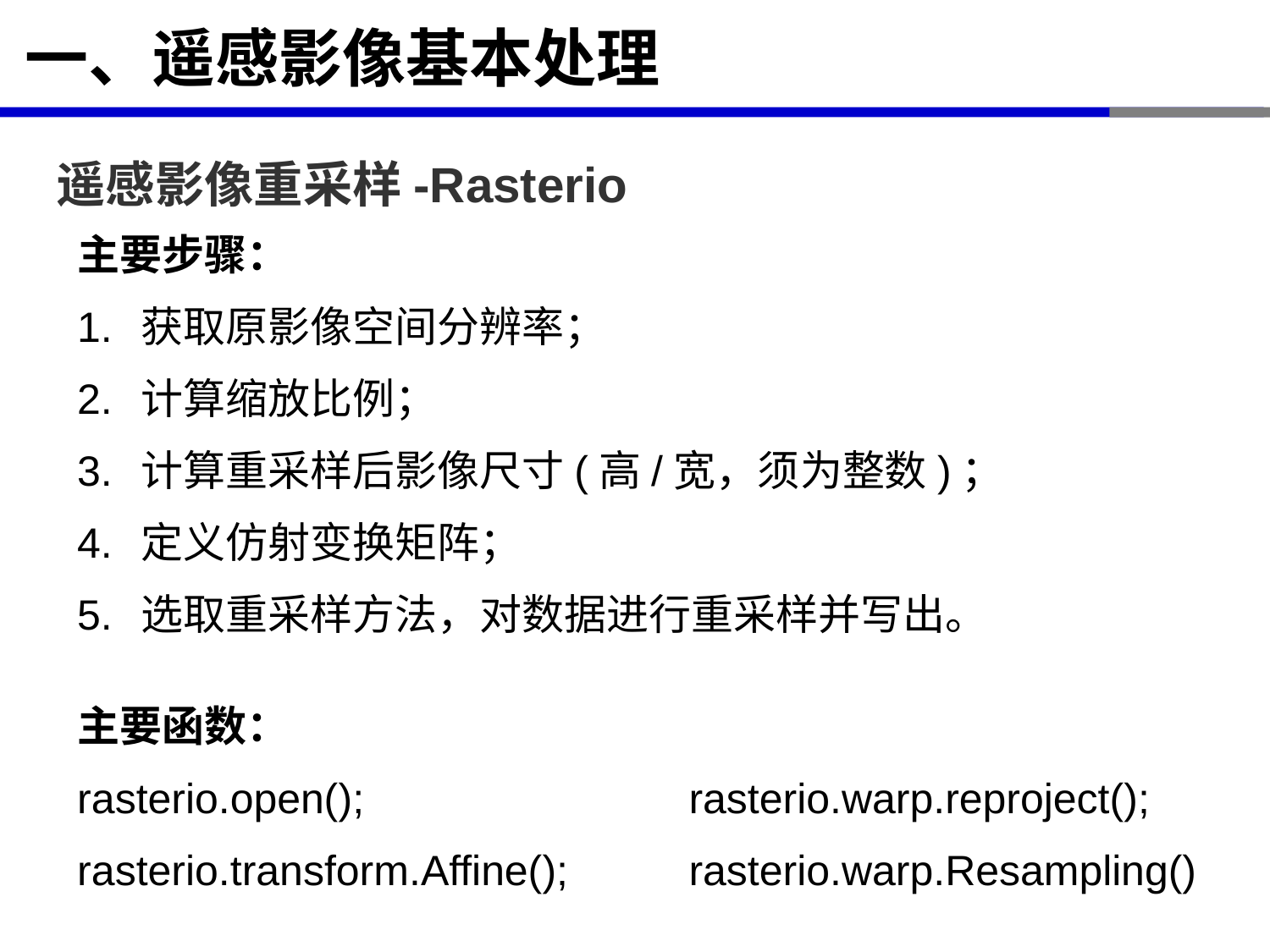

# 一、遥感影像基本处理
遥感影像重采样-Rasterio
主要步骤：
获取原影像空间分辨率；
计算缩放比例；
计算重采样后影像尺寸(高/宽，须为整数)；
定义仿射变换矩阵；
选取重采样方法，对数据进行重采样并写出。
主要函数：
rasterio.open();
rasterio.transform.Affine();

rasterio.warp.reproject();
rasterio.warp.Resampling()